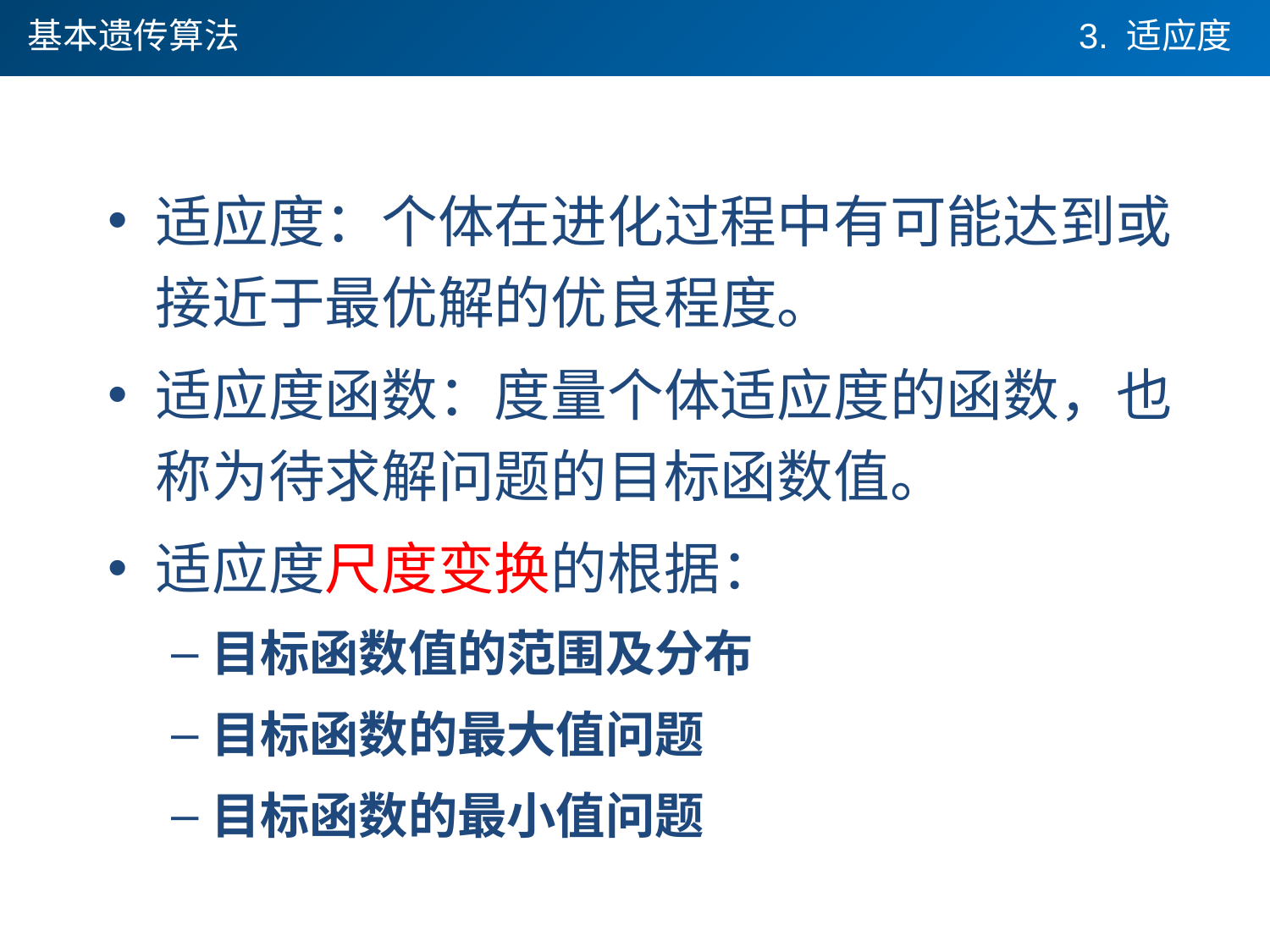

基本遗传算法
3. 适应度
适应度：个体在进化过程中有可能达到或接近于最优解的优良程度。
适应度函数：度量个体适应度的函数，也称为待求解问题的目标函数值。
适应度尺度变换的根据：
目标函数值的范围及分布
目标函数的最大值问题
目标函数的最小值问题
30